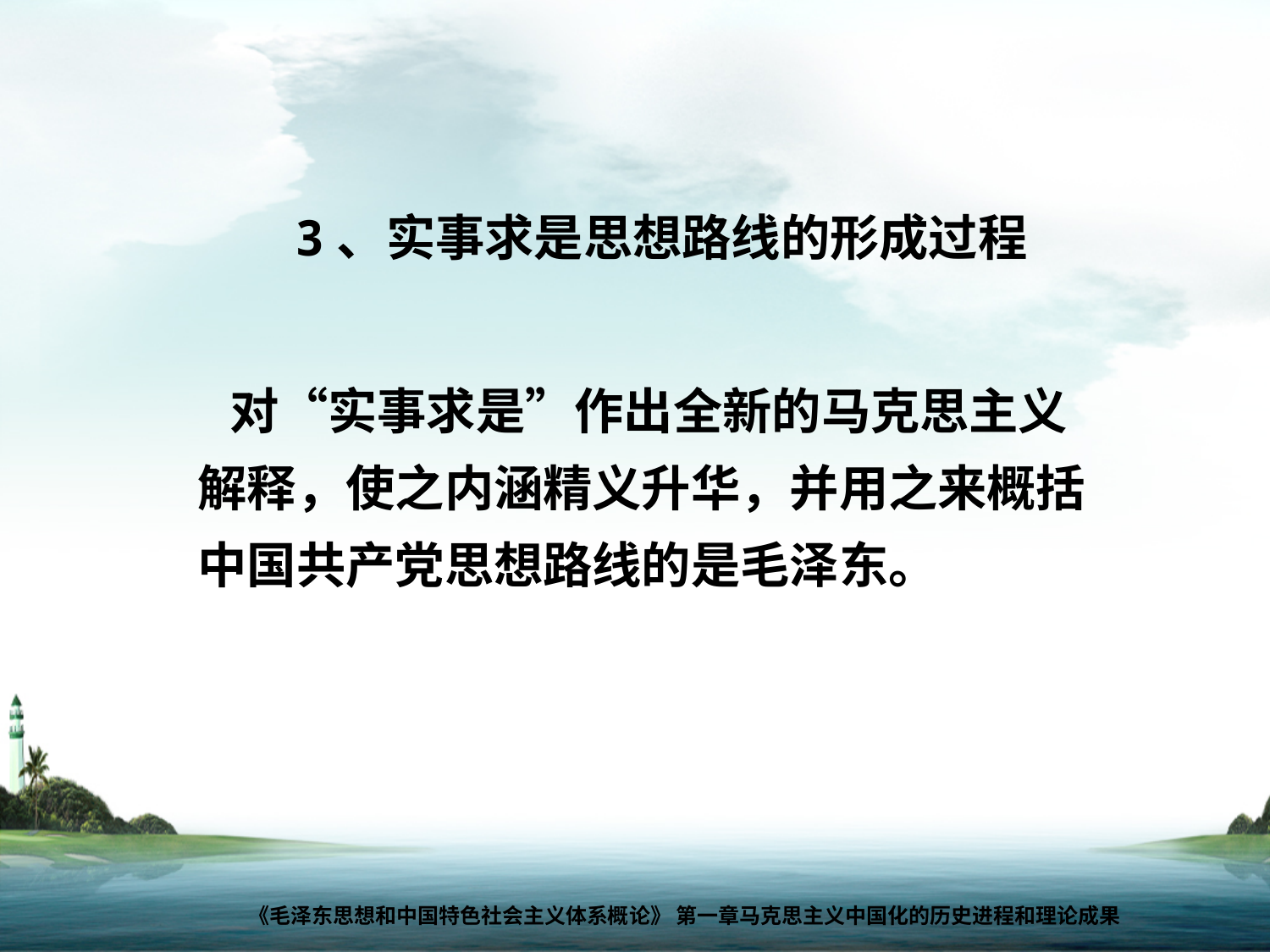

# 3、实事求是思想路线的形成过程
      对“实事求是”作出全新的马克思主义解释，使之内涵精义升华，并用之来概括中国共产党思想路线的是毛泽东。
《毛泽东思想和中国特色社会主义体系概论》 第一章马克思主义中国化的历史进程和理论成果